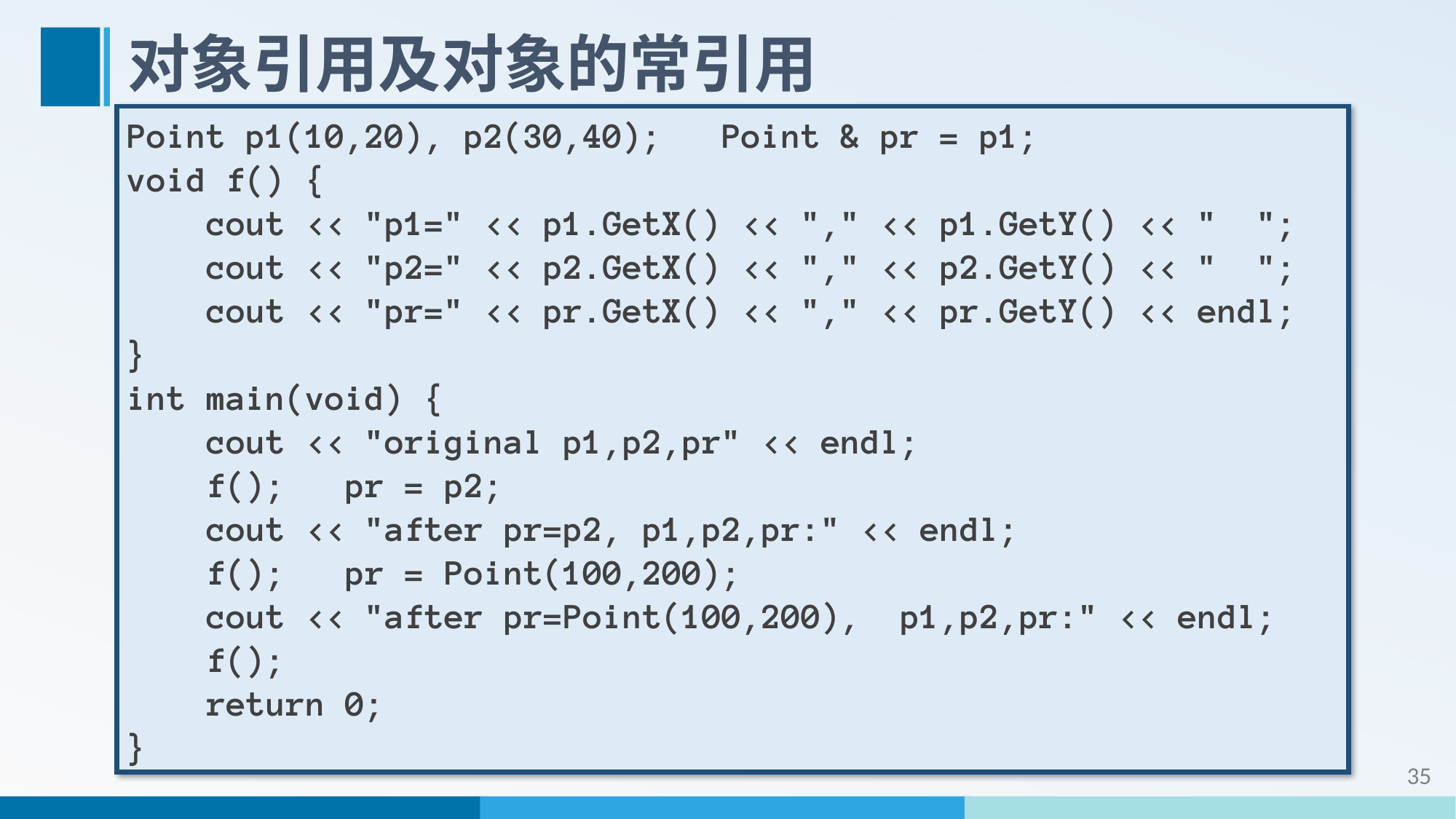

# 对象引用及对象的常引用
Point p1(10,20), p2(30,40);   Point & pr = p1;
void f() {
    cout << "p1=" << p1.GetX() << "," << p1.GetY() << "  ";
    cout << "p2=" << p2.GetX() << "," << p2.GetY() << "  ";
    cout << "pr=" << pr.GetX() << "," << pr.GetY() << endl;
}
int main(void) {
    cout << "original p1,p2,pr" << endl;
    f();   pr = p2;
    cout << "after pr=p2, p1,p2,pr:" << endl;
    f();   pr = Point(100,200);
    cout << "after pr=Point(100,200),  p1,p2,pr:" << endl;
    f();
    return 0;
}